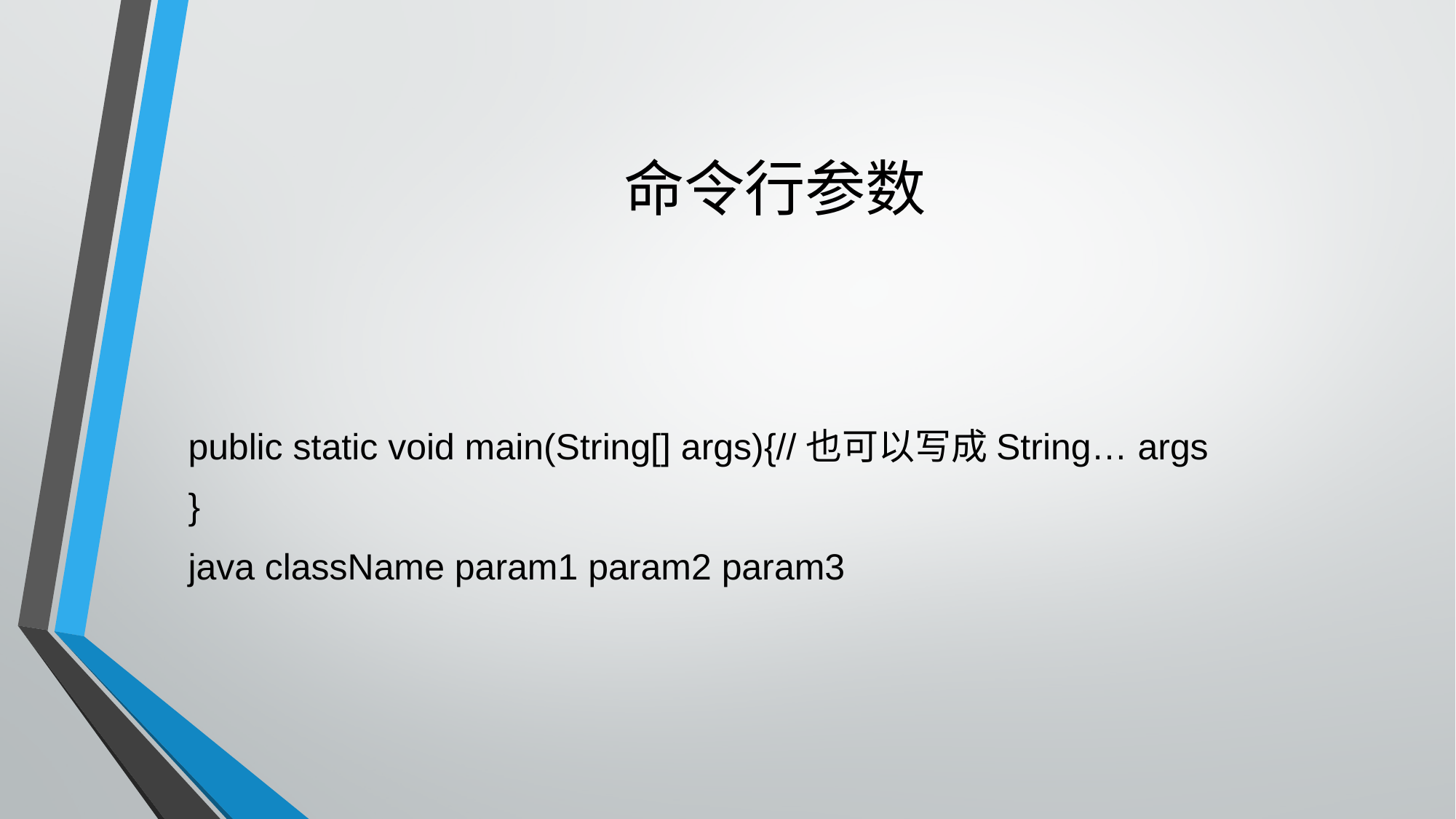

# 命令行参数
public static void main(String[] args){//也可以写成String… args
}
java className param1 param2 param3